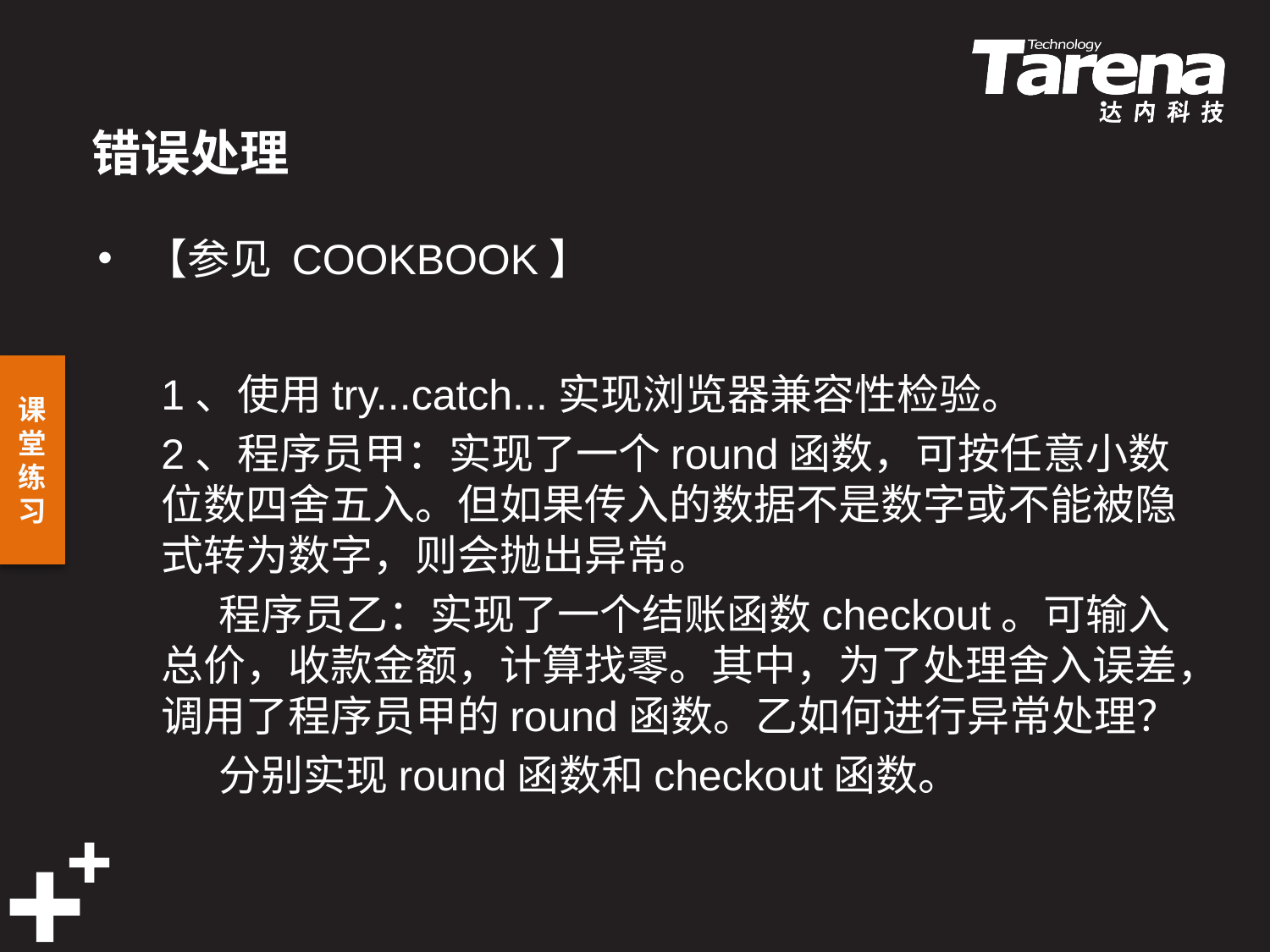

# 错误处理
【参见 COOKBOOK】

1、使用try...catch...实现浏览器兼容性检验。
2、程序员甲：实现了一个round函数，可按任意小数位数四舍五入。但如果传入的数据不是数字或不能被隐式转为数字，则会抛出异常。
     程序员乙：实现了一个结账函数checkout。可输入总价，收款金额，计算找零。其中，为了处理舍入误差，调用了程序员甲的round函数。乙如何进行异常处理？
     分别实现round函数和checkout函数。